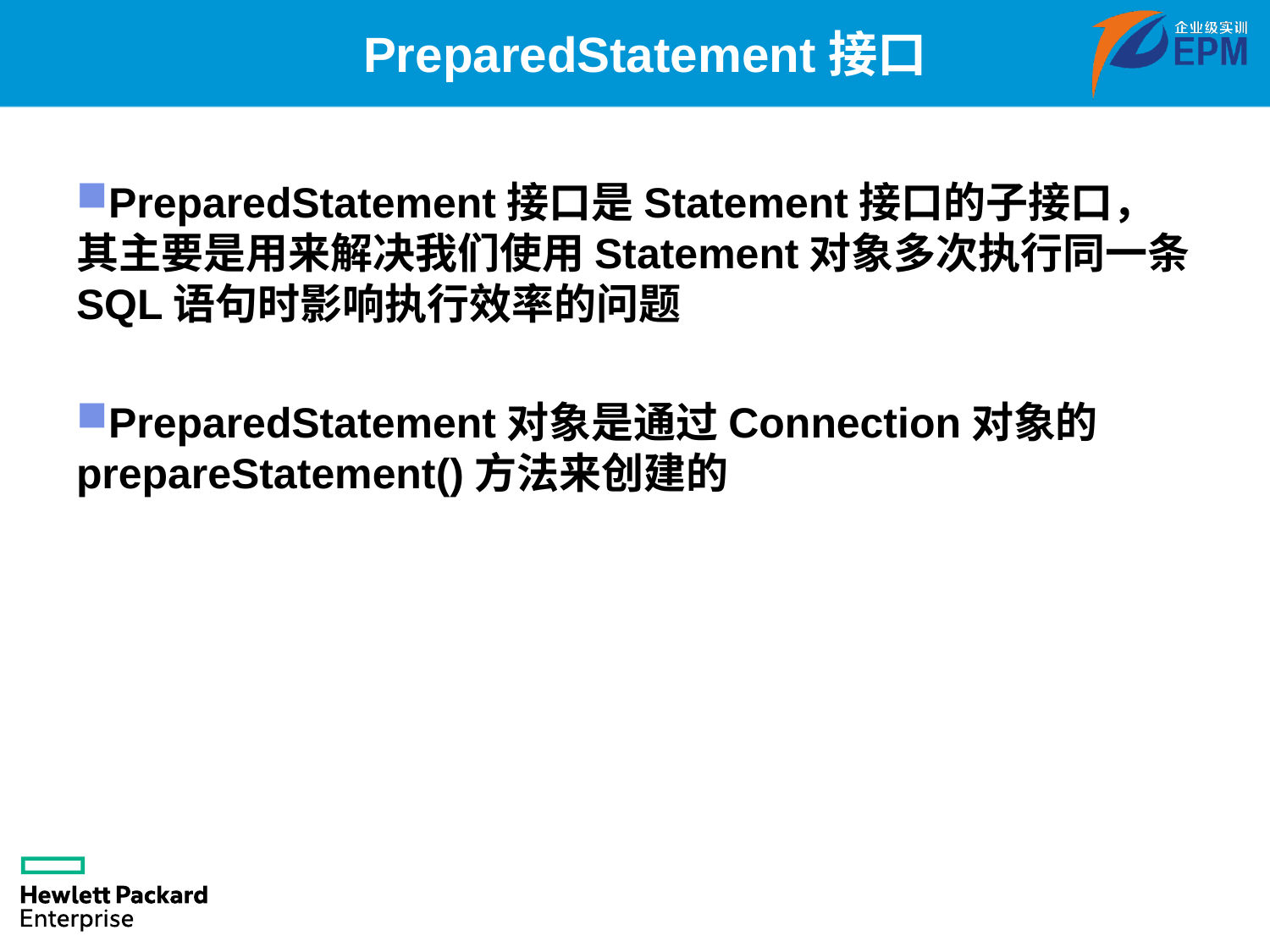

# PreparedStatement接口
PreparedStatement接口是Statement接口的子接口，其主要是用来解决我们使用Statement对象多次执行同一条SQL语句时影响执行效率的问题

PreparedStatement对象是通过Connection对象的prepareStatement()方法来创建的